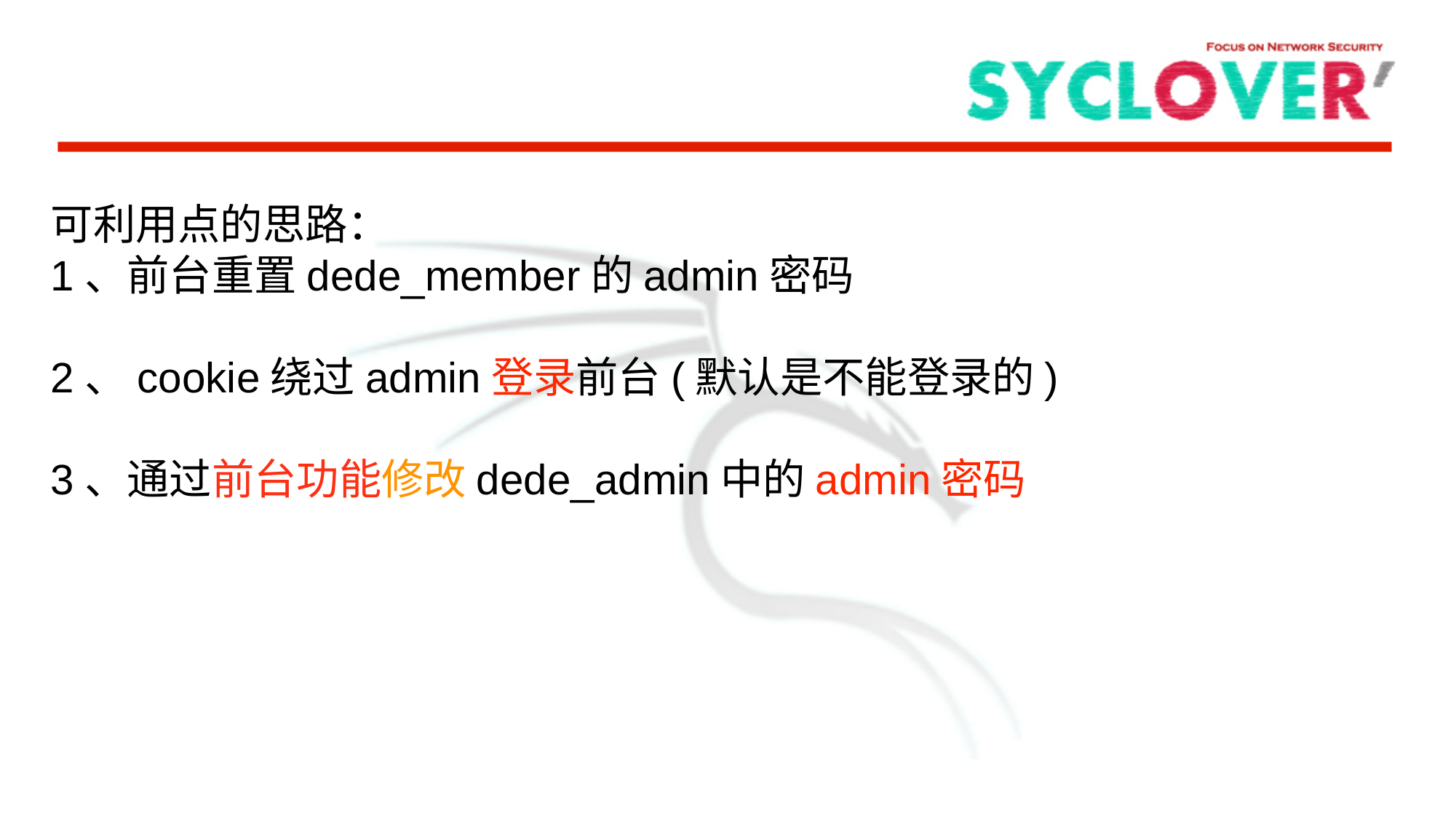

可利用点的思路：
1、前台重置dede_member的admin密码

2、cookie绕过admin登录前台(默认是不能登录的)

3、通过前台功能修改dede_admin中的admin密码